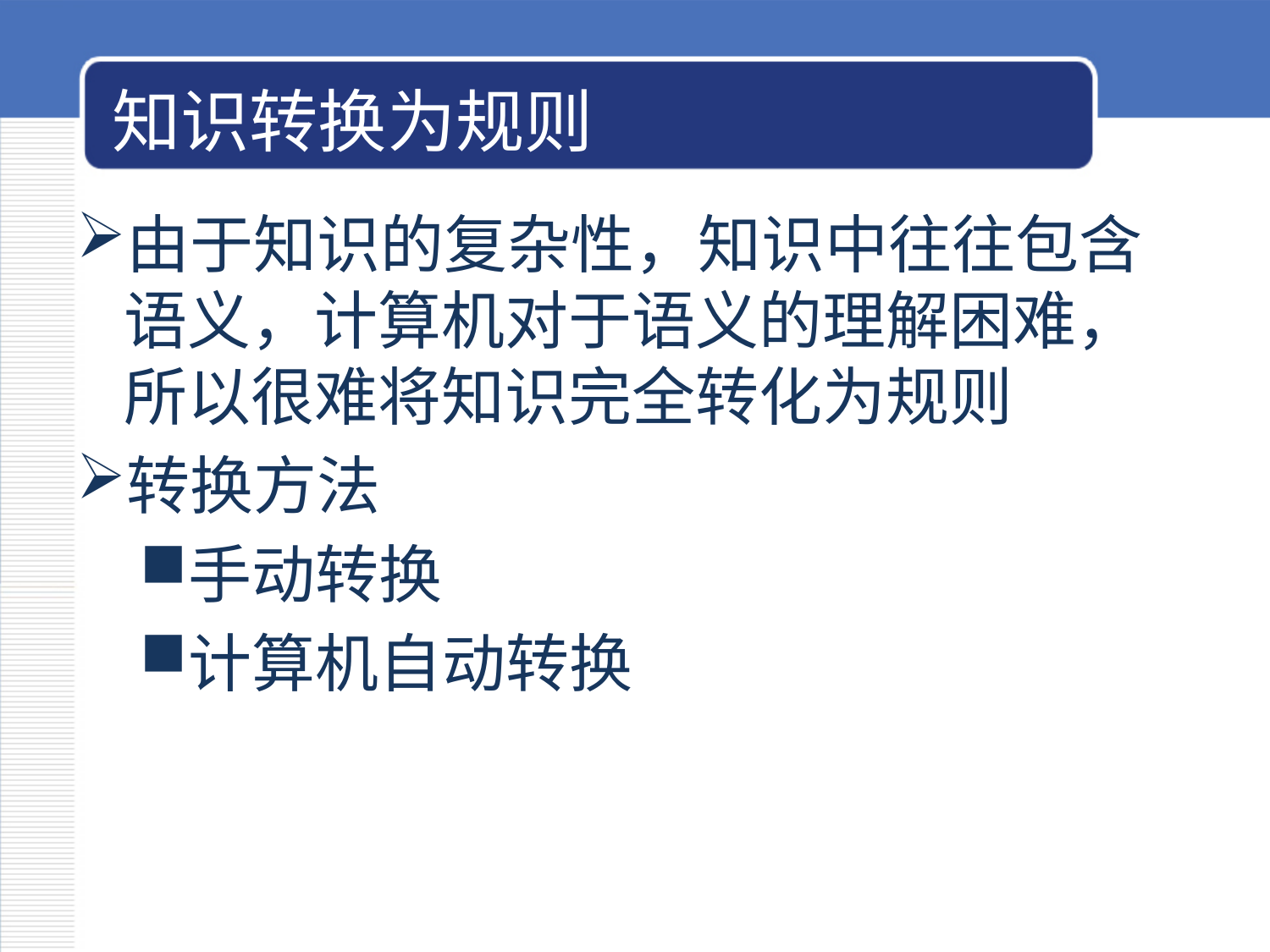

# 知识转换为规则
由于知识的复杂性，知识中往往包含语义，计算机对于语义的理解困难，所以很难将知识完全转化为规则
转换方法
手动转换
计算机自动转换